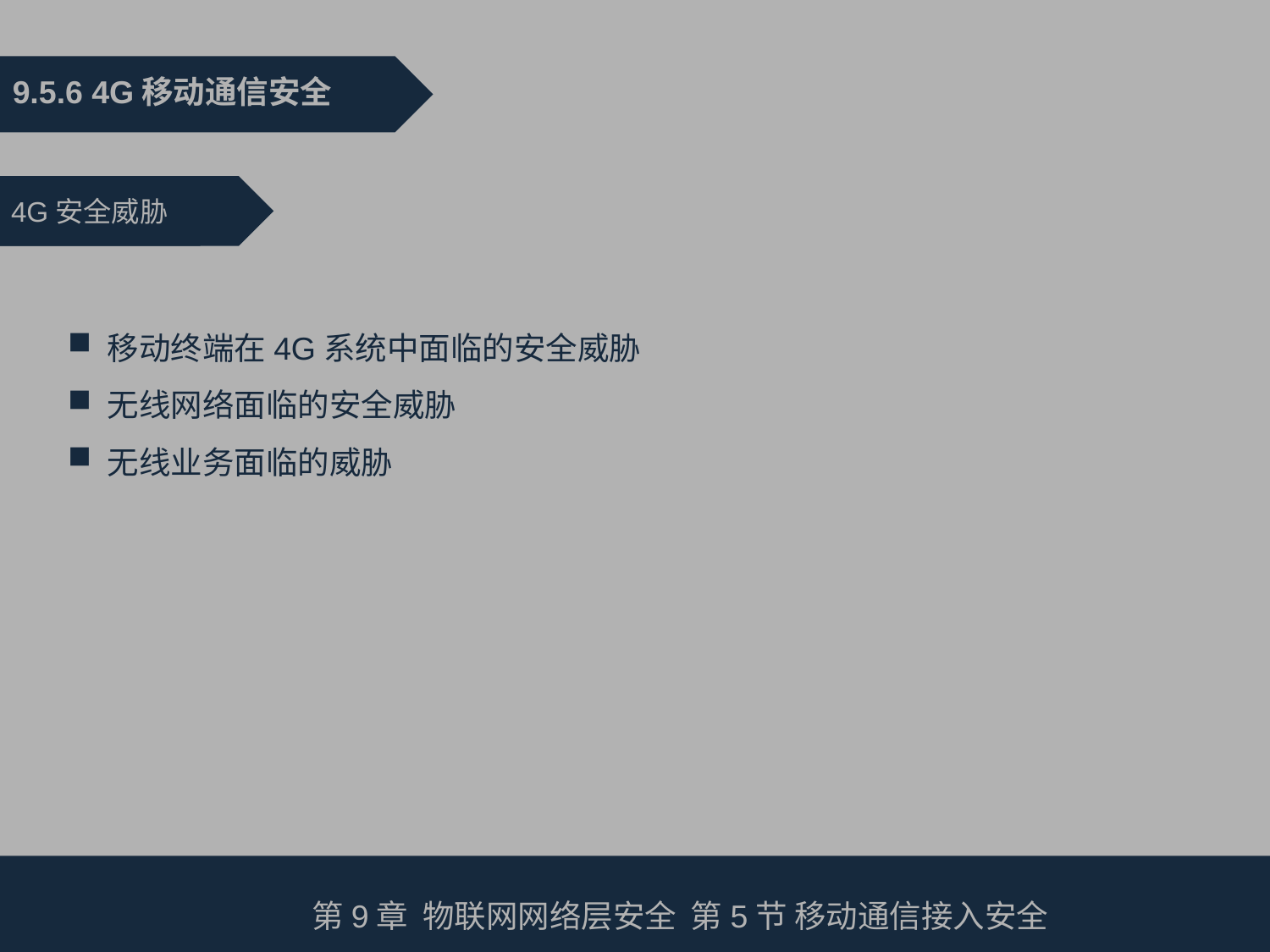

9.5.6 4G移动通信安全
4G安全威胁
移动终端在4G系统中面临的安全威胁
无线网络面临的安全威胁
无线业务面临的威胁
第9章  物联网网络层安全  第5节 移动通信接入安全